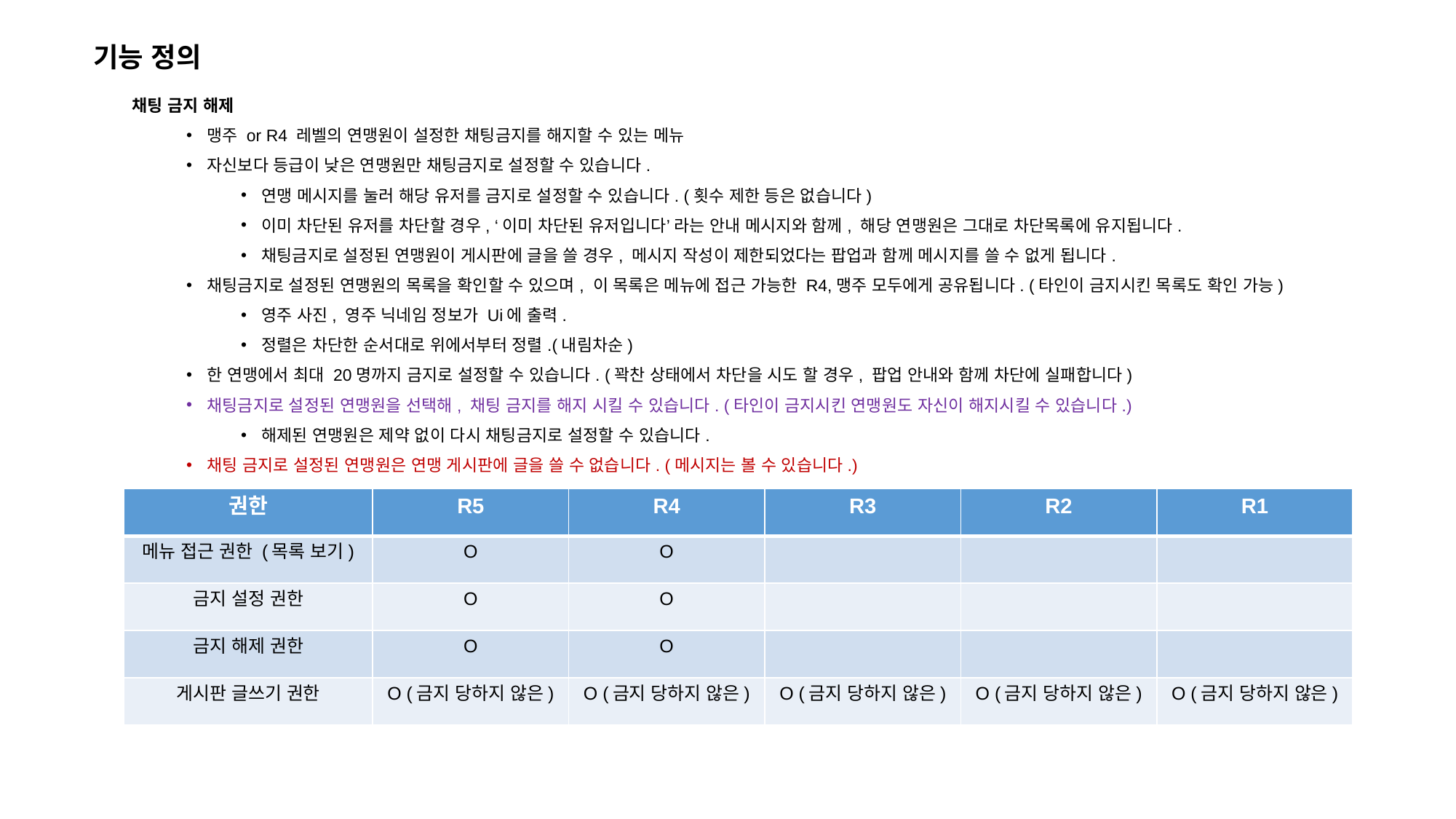

기능 정의
채팅 금지 해제
맹주 or R4 레벨의 연맹원이 설정한 채팅금지를 해지할 수 있는 메뉴
자신보다 등급이 낮은 연맹원만 채팅금지로 설정할 수 있습니다.
연맹 메시지를 눌러 해당 유저를 금지로 설정할 수 있습니다. (횟수 제한 등은 없습니다)
이미 차단된 유저를 차단할 경우, ‘이미 차단된 유저입니다’ 라는 안내 메시지와 함께, 해당 연맹원은 그대로 차단목록에 유지됩니다.
채팅금지로 설정된 연맹원이 게시판에 글을 쓸 경우, 메시지 작성이 제한되었다는 팝업과 함께 메시지를 쓸 수 없게 됩니다.
채팅금지로 설정된 연맹원의 목록을 확인할 수 있으며, 이 목록은 메뉴에 접근 가능한 R4,맹주 모두에게 공유됩니다. (타인이 금지시킨 목록도 확인 가능)
영주 사진, 영주 닉네임 정보가 Ui에 출력.
정렬은 차단한 순서대로 위에서부터 정렬.(내림차순)
한 연맹에서 최대 20명까지 금지로 설정할 수 있습니다. (꽉찬 상태에서 차단을 시도 할 경우, 팝업 안내와 함께 차단에 실패합니다)
채팅금지로 설정된 연맹원을 선택해, 채팅 금지를 해지 시킬 수 있습니다. (타인이 금지시킨 연맹원도 자신이 해지시킬 수 있습니다.)
해제된 연맹원은 제약 없이 다시 채팅금지로 설정할 수 있습니다.
채팅 금지로 설정된 연맹원은 연맹 게시판에 글을 쓸 수 없습니다. (메시지는 볼 수 있습니다.)

| 권한 | R5 | R4 | R3 | R2 | R1 |
| --- | --- | --- | --- | --- | --- |
| 메뉴 접근 권한 (목록 보기) | O | O |  |  |  |
| 금지 설정 권한 | O | O |  |  |  |
| 금지 해제 권한 | O | O |  |  |  |
| 게시판 글쓰기 권한 | O (금지 당하지 않은) | O (금지 당하지 않은) | O (금지 당하지 않은) | O (금지 당하지 않은) | O (금지 당하지 않은) |